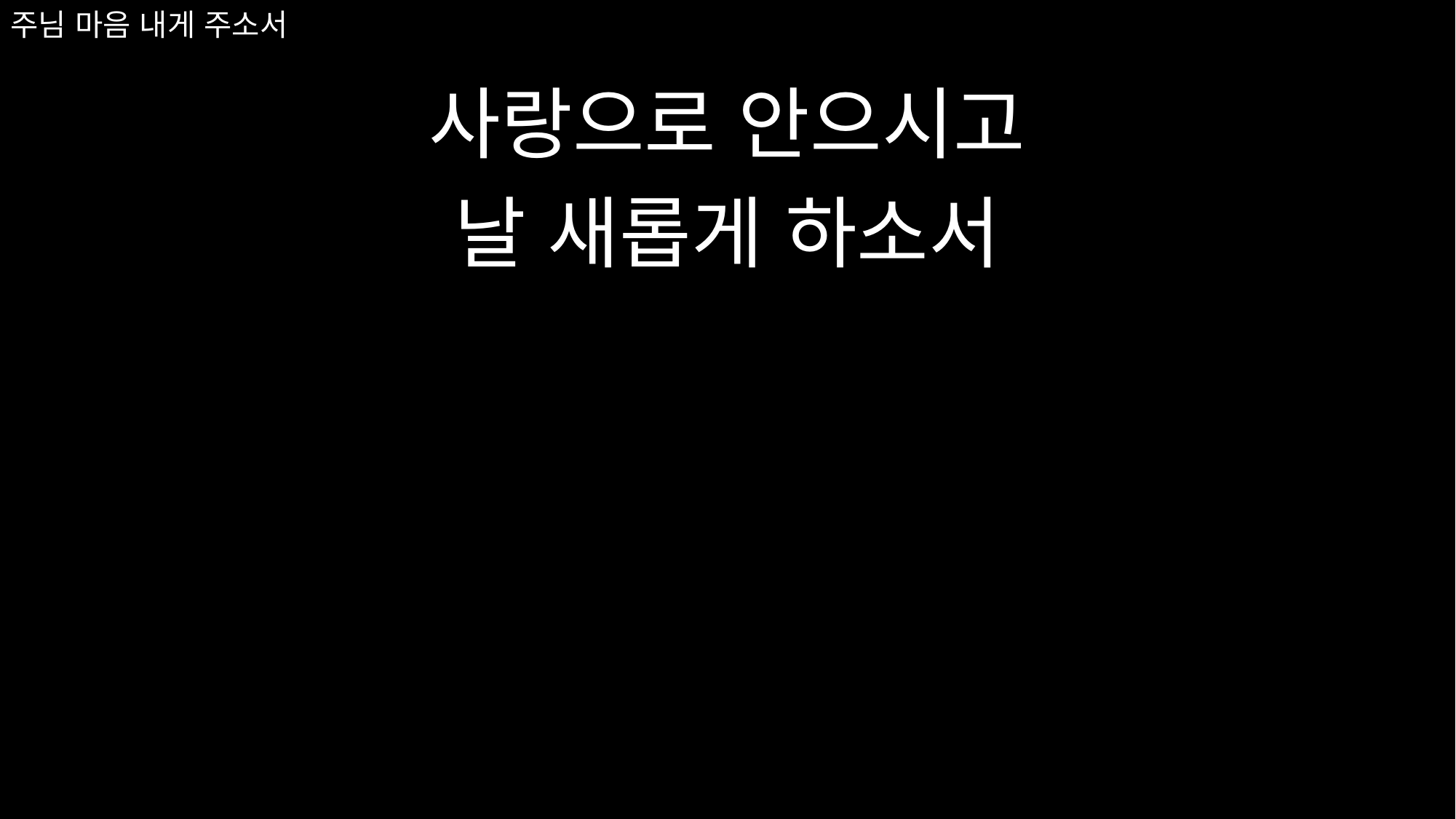

# 주님 마음 내게 주소서
사랑으로 안으시고
날 새롭게 하소서